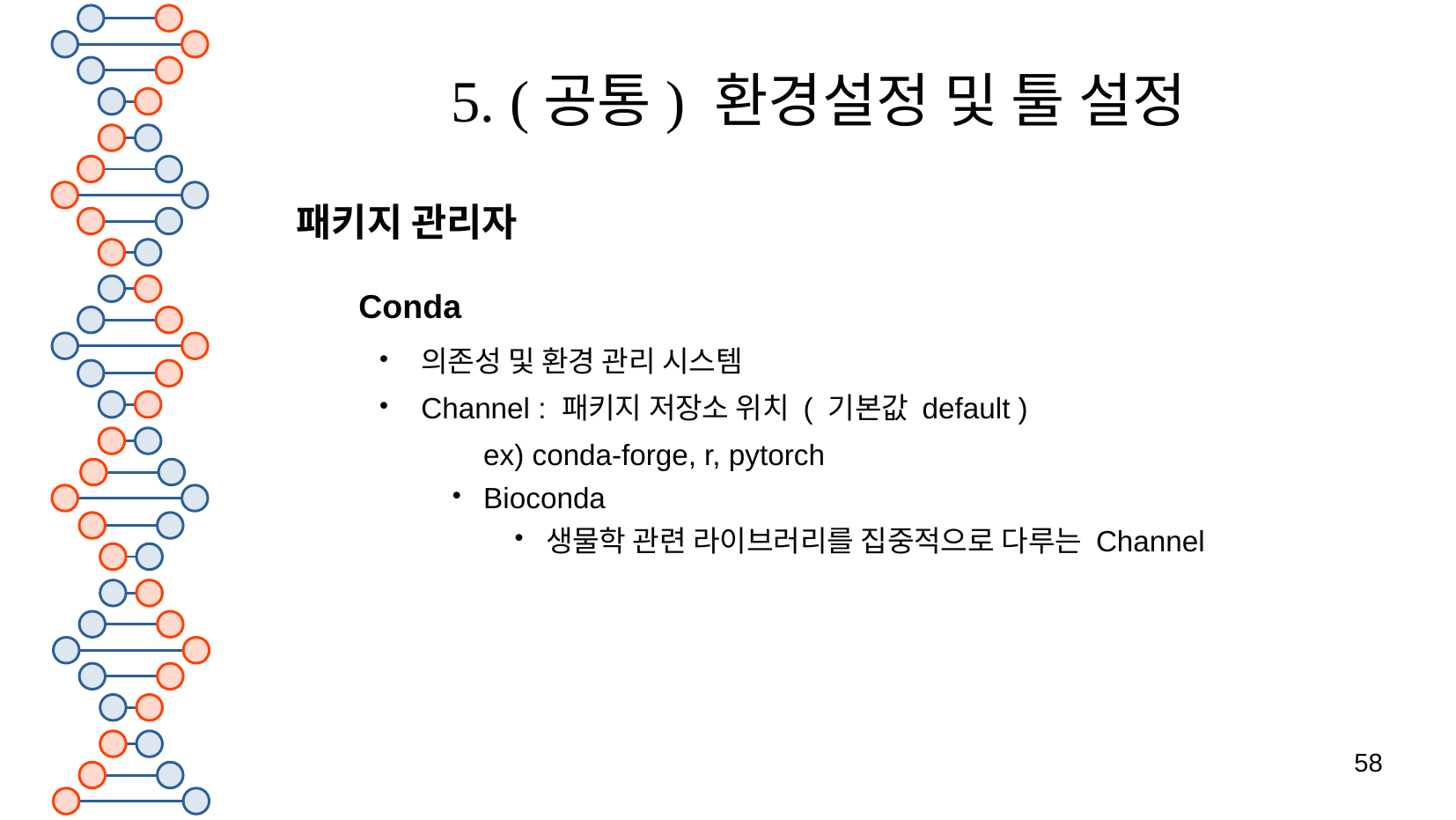

# 5. (공통) 환경설정 및 툴 설정
패키지 관리자
Conda
의존성 및 환경 관리 시스템
Channel : 패키지 저장소 위치 ( 기본값 default )
ex) conda-forge, r, pytorch
Bioconda
생물학 관련 라이브러리를 집중적으로 다루는 Channel
58